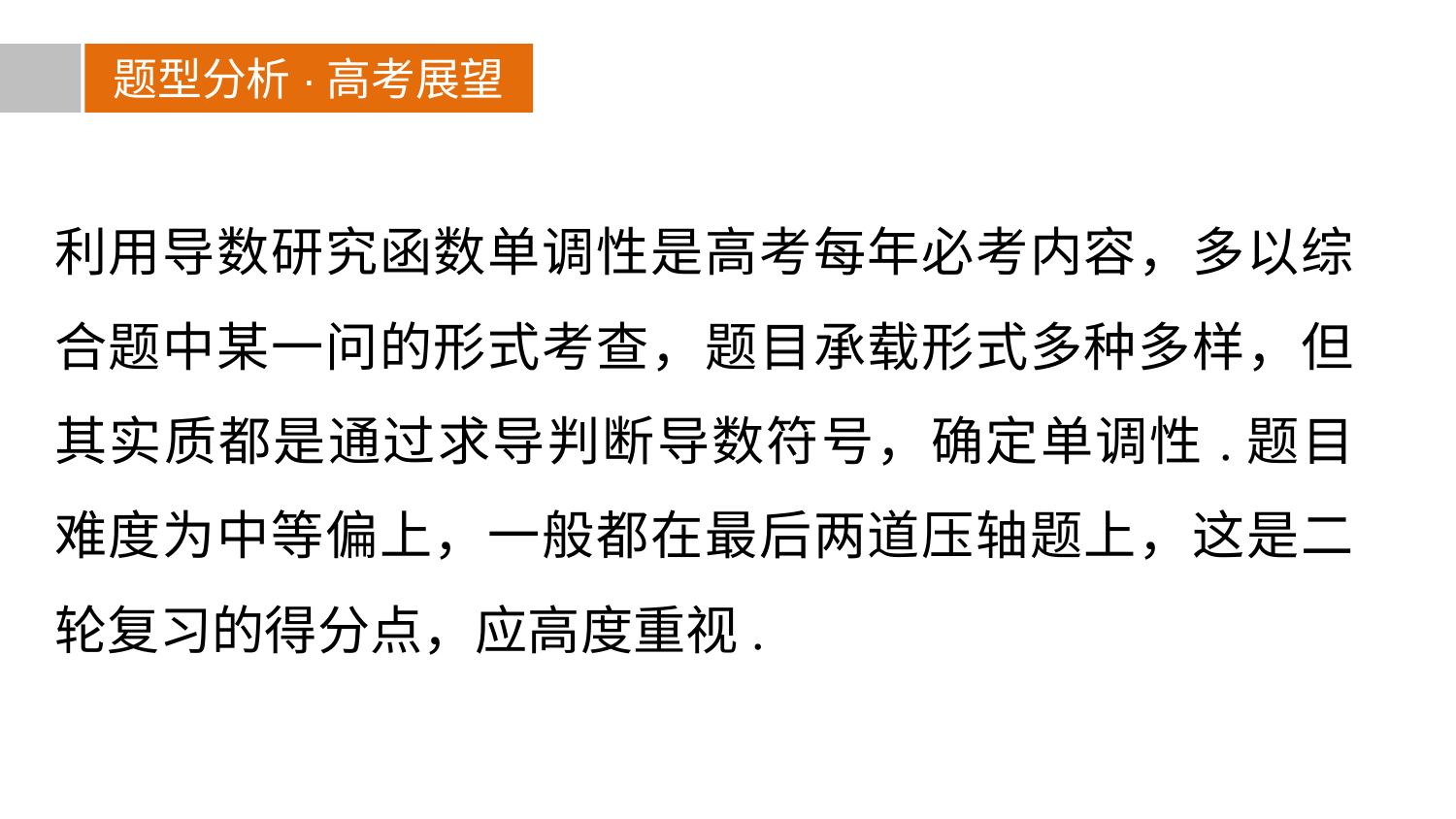

题型分析·高考展望
利用导数研究函数单调性是高考每年必考内容，多以综合题中某一问的形式考查，题目承载形式多种多样，但其实质都是通过求导判断导数符号，确定单调性.题目难度为中等偏上，一般都在最后两道压轴题上，这是二轮复习的得分点，应高度重视.